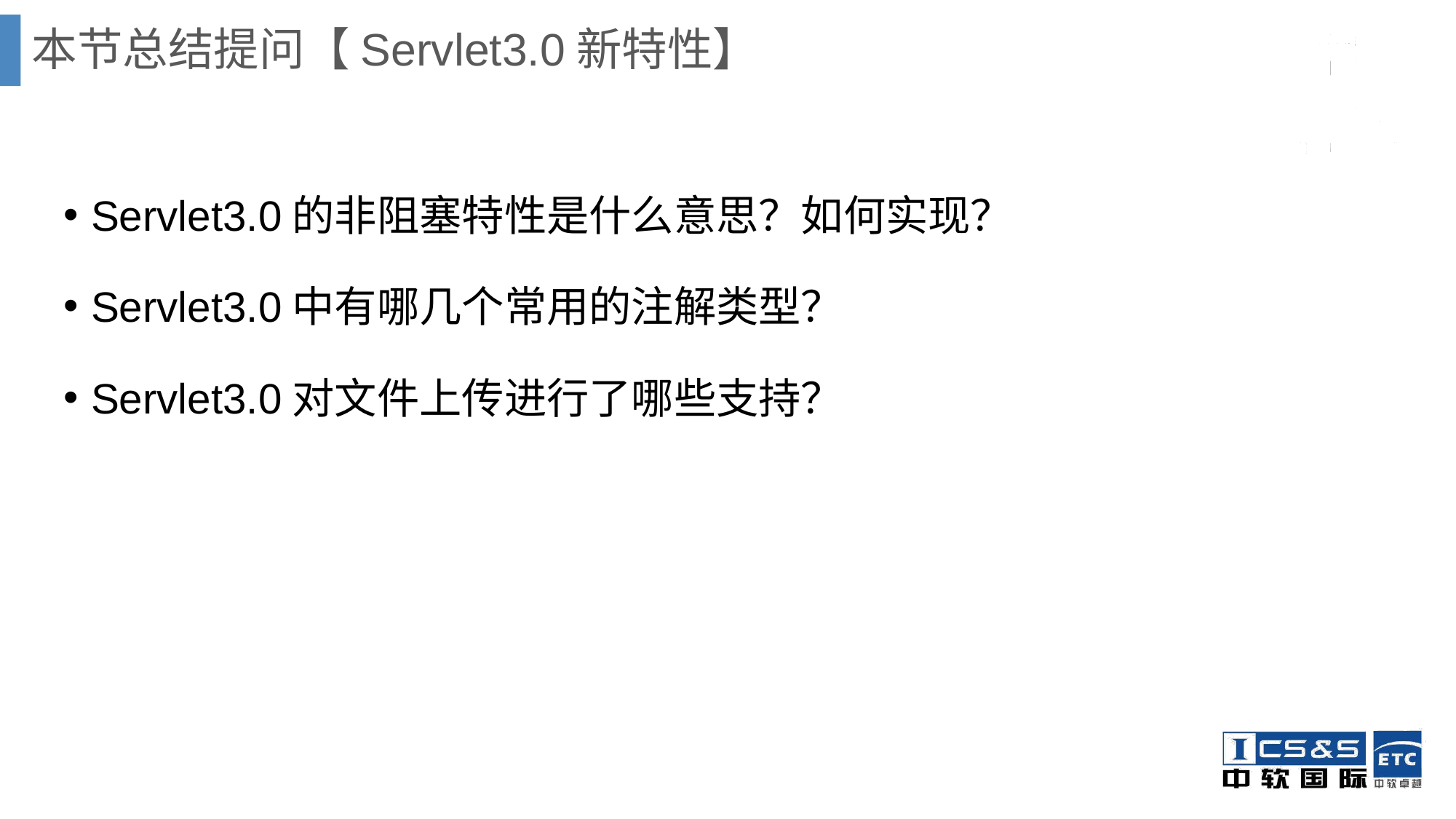

# 本节总结提问【Servlet3.0新特性】
Servlet3.0的非阻塞特性是什么意思？如何实现？
Servlet3.0中有哪几个常用的注解类型？
Servlet3.0对文件上传进行了哪些支持？